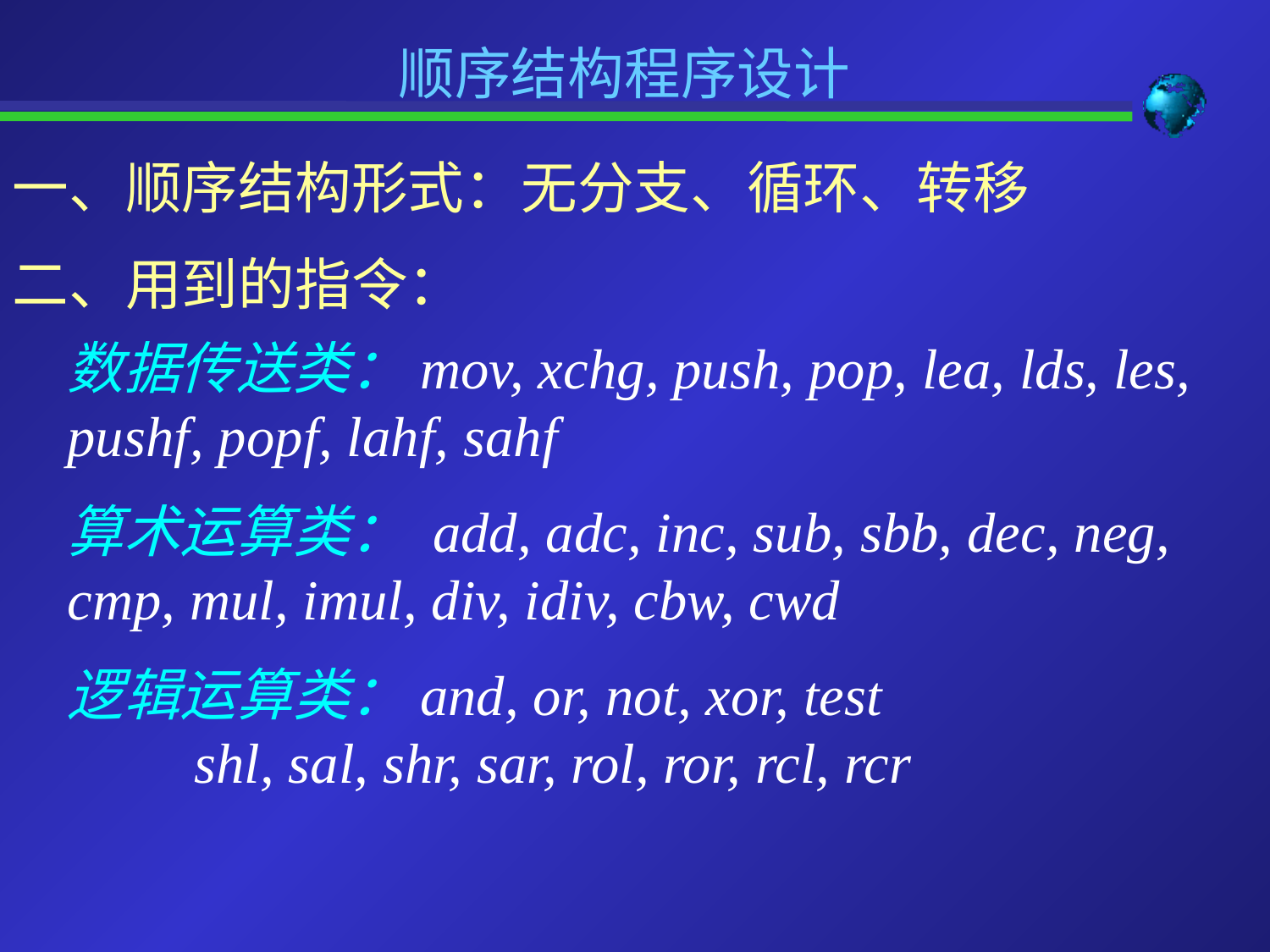

顺序结构程序设计
一、顺序结构形式：无分支、循环、转移
二、用到的指令：
数据传送类：mov, xchg, push, pop, lea, lds, les, 	pushf, popf, lahf, sahf
算术运算类： add, adc, inc, sub, sbb, dec, neg, 	cmp, mul, imul, div, idiv, cbw, cwd
逻辑运算类：and, or, not, xor, test
	shl, sal, shr, sar, rol, ror, rcl, rcr
3